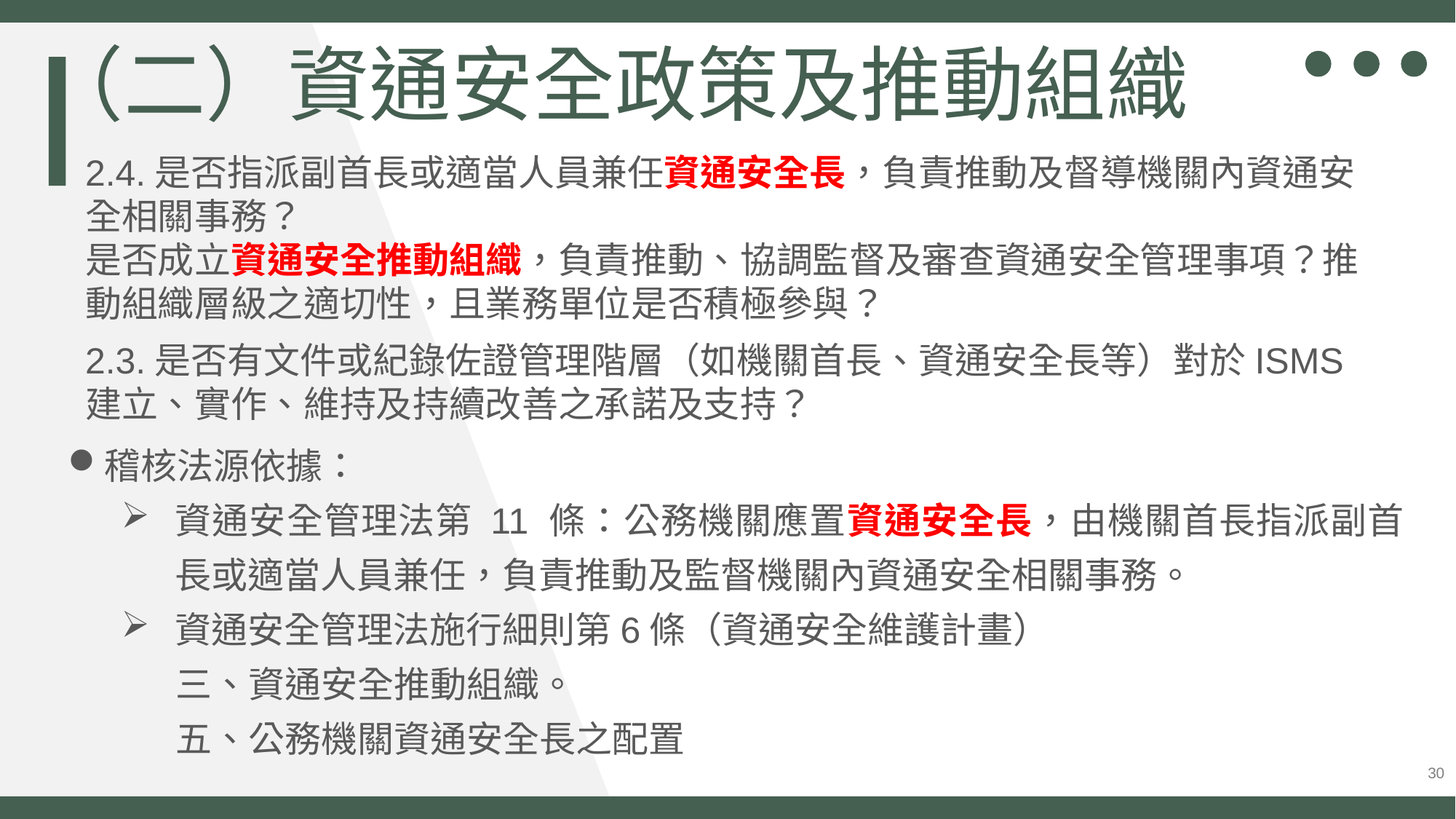

（二）資通安全政策及推動組織
2.4.是否指派副首長或適當人員兼任資通安全長，負責推動及督導機關內資通安全相關事務？
是否成立資通安全推動組織，負責推動、協調監督及審查資通安全管理事項？推動組織層級之適切性，且業務單位是否積極參與？
2.3.是否有文件或紀錄佐證管理階層（如機關首長、資通安全長等）對於ISMS建立、實作、維持及持續改善之承諾及支持？
稽核法源依據：
資通安全管理法第 11 條：公務機關應置資通安全長，由機關首長指派副首長或適當人員兼任，負責推動及監督機關內資通安全相關事務。
資通安全管理法施行細則第6條（資通安全維護計畫）
三、資通安全推動組織。
五、公務機關資通安全長之配置
30